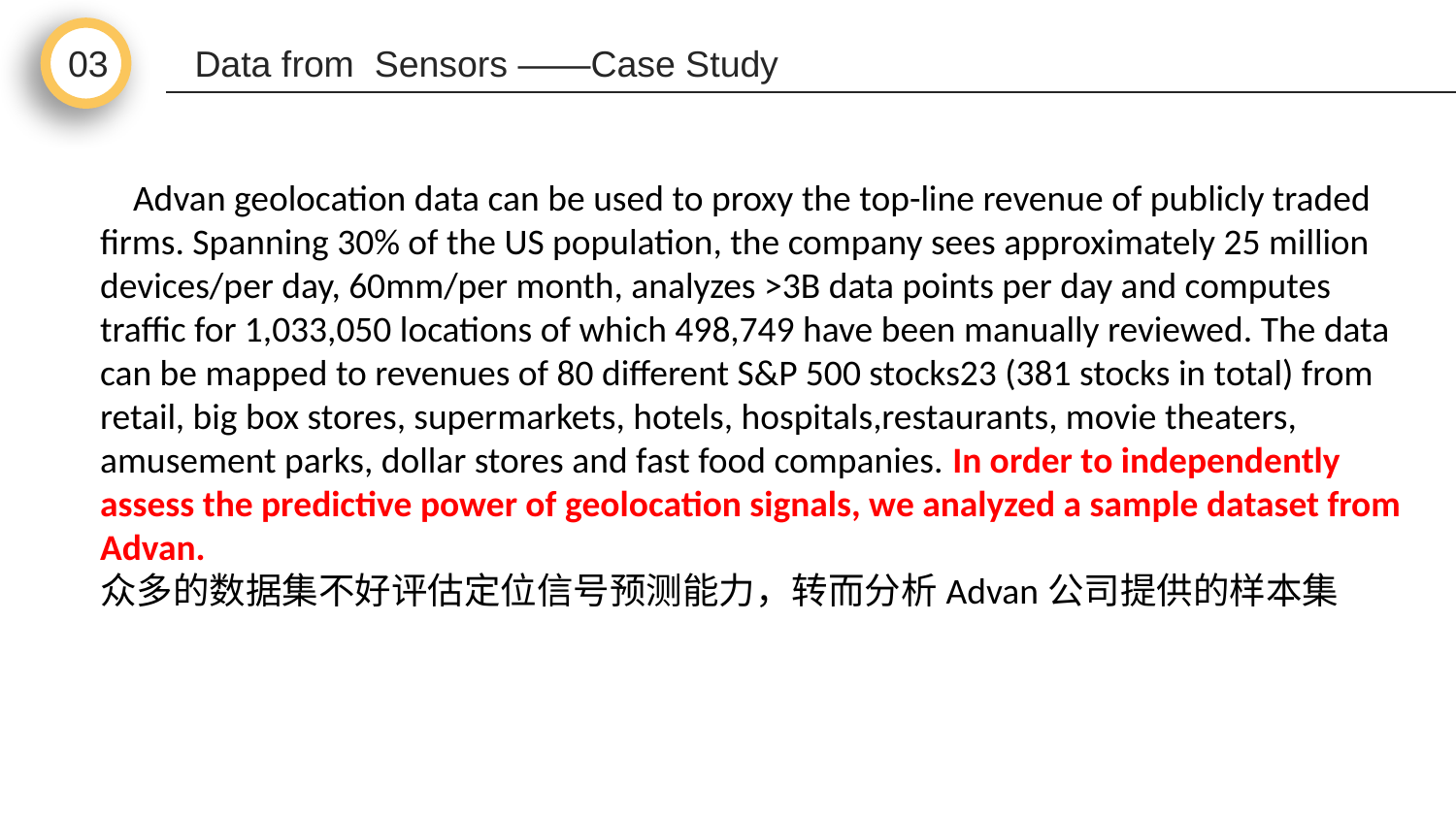

03
Data from  Sensors ——Case Study

    Advan geolocation data can be used to proxy the top-line revenue of publicly traded firms. Spanning 30% of the US population, the company sees approximately 25 million devices/per day, 60mm/per month, analyzes >3B data points per day and computes traffic for 1,033,050 locations of which 498,749 have been manually reviewed. The data can be mapped to revenues of 80 different S&P 500 stocks23 (381 stocks in total) from retail, big box stores, supermarkets, hotels, hospitals,restaurants, movie theaters, amusement parks, dollar stores and fast food companies. In order to independently assess the predictive power of geolocation signals, we analyzed a sample dataset from Advan.
众多的数据集不好评估定位信号预测能力，转而分析Advan公司提供的样本集